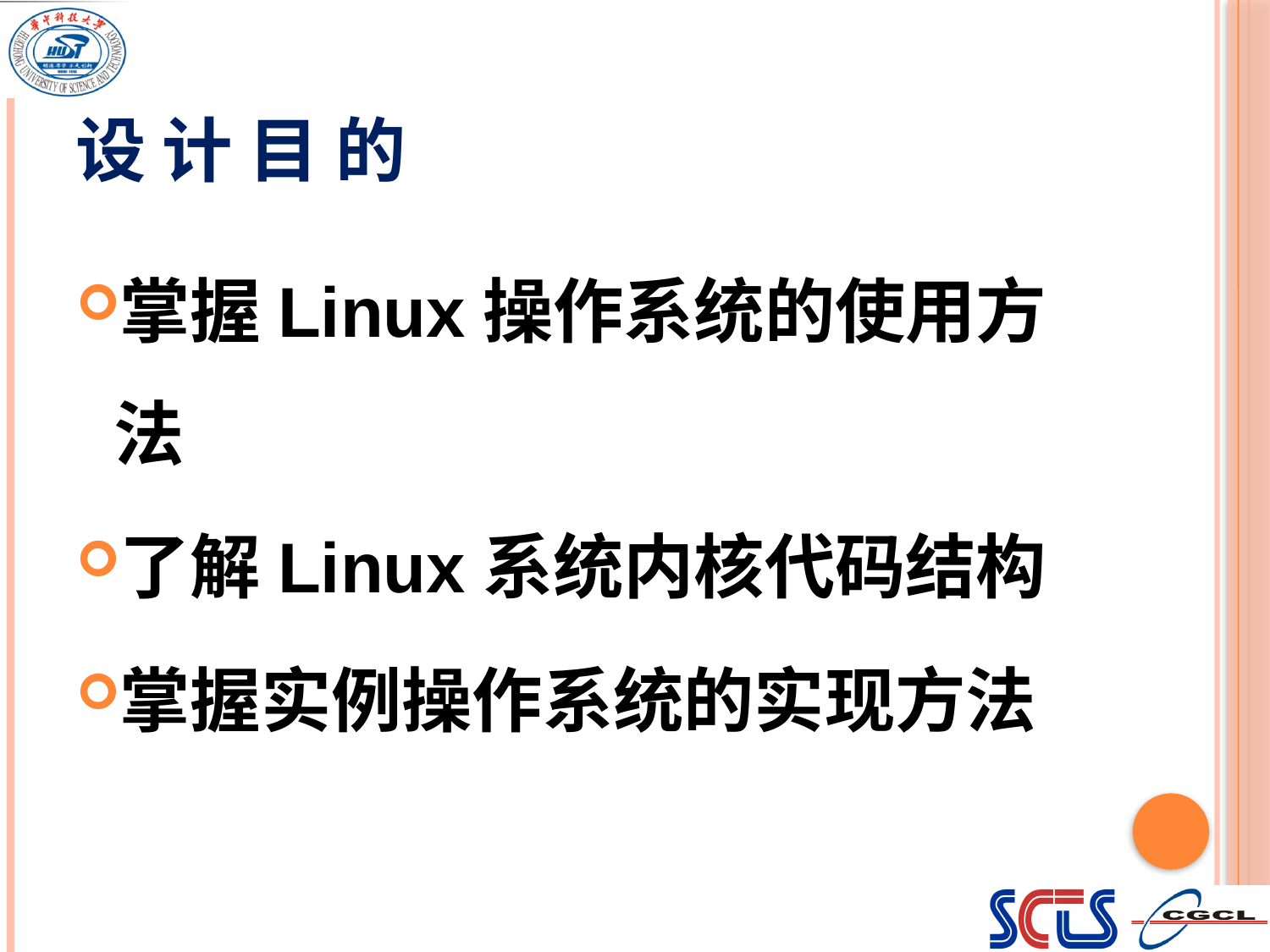

# 设 计 目 的
掌握Linux操作系统的使用方法
了解Linux系统内核代码结构
掌握实例操作系统的实现方法
3